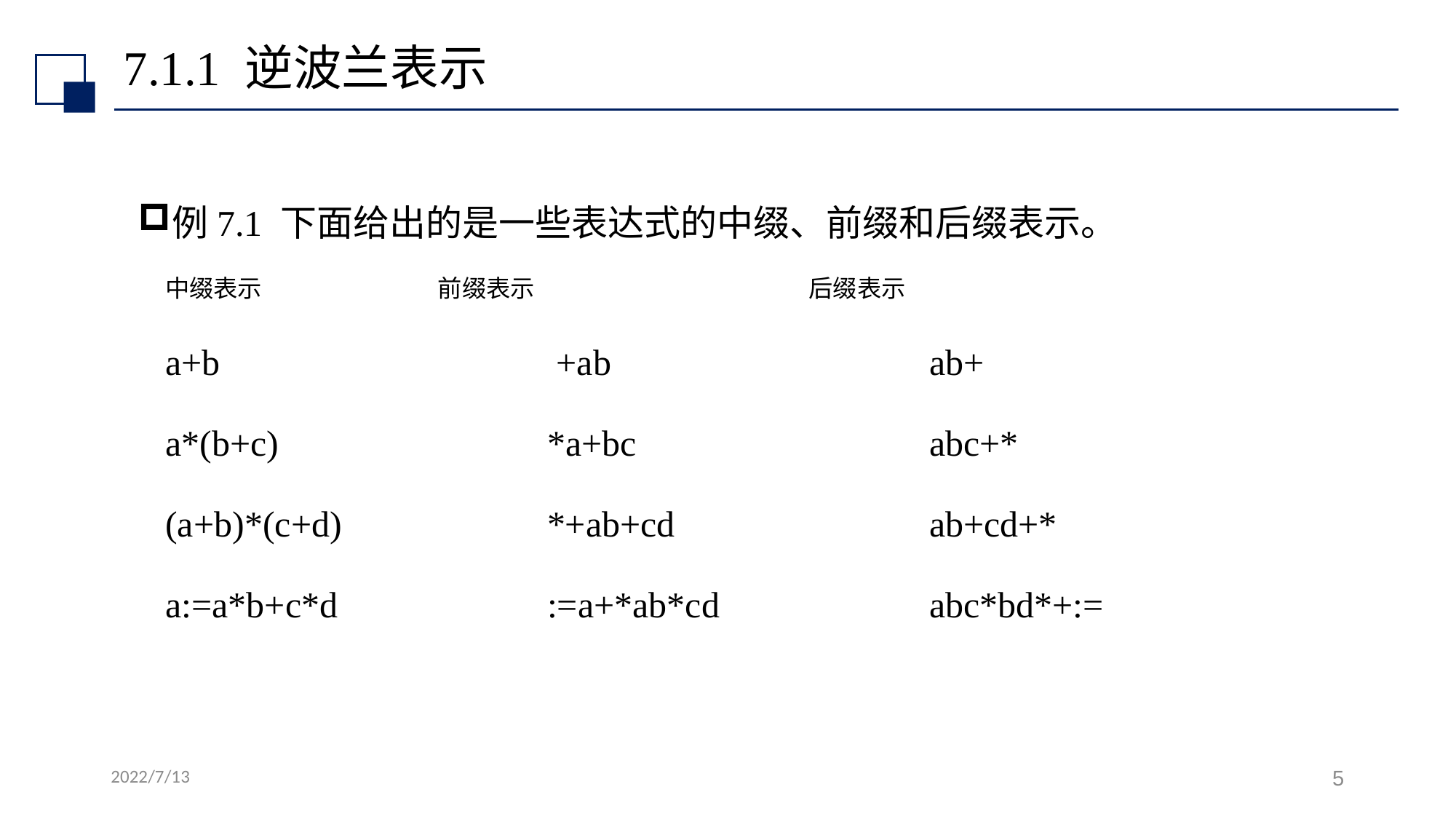

# 7.1.1 逆波兰表示
例7.1 下面给出的是一些表达式的中缀、前缀和后缀表示。
	中缀表示		          前缀表示		                  后缀表示
	a+b			       +ab			ab+
	a*(b+c)		      *a+bc			abc+*
	(a+b)*(c+d)	                  *+ab+cd		            ab+cd+*
	a:=a*b+c*d	                  :=a+*ab*cd	            abc*bd*+:=
2022/7/13
5